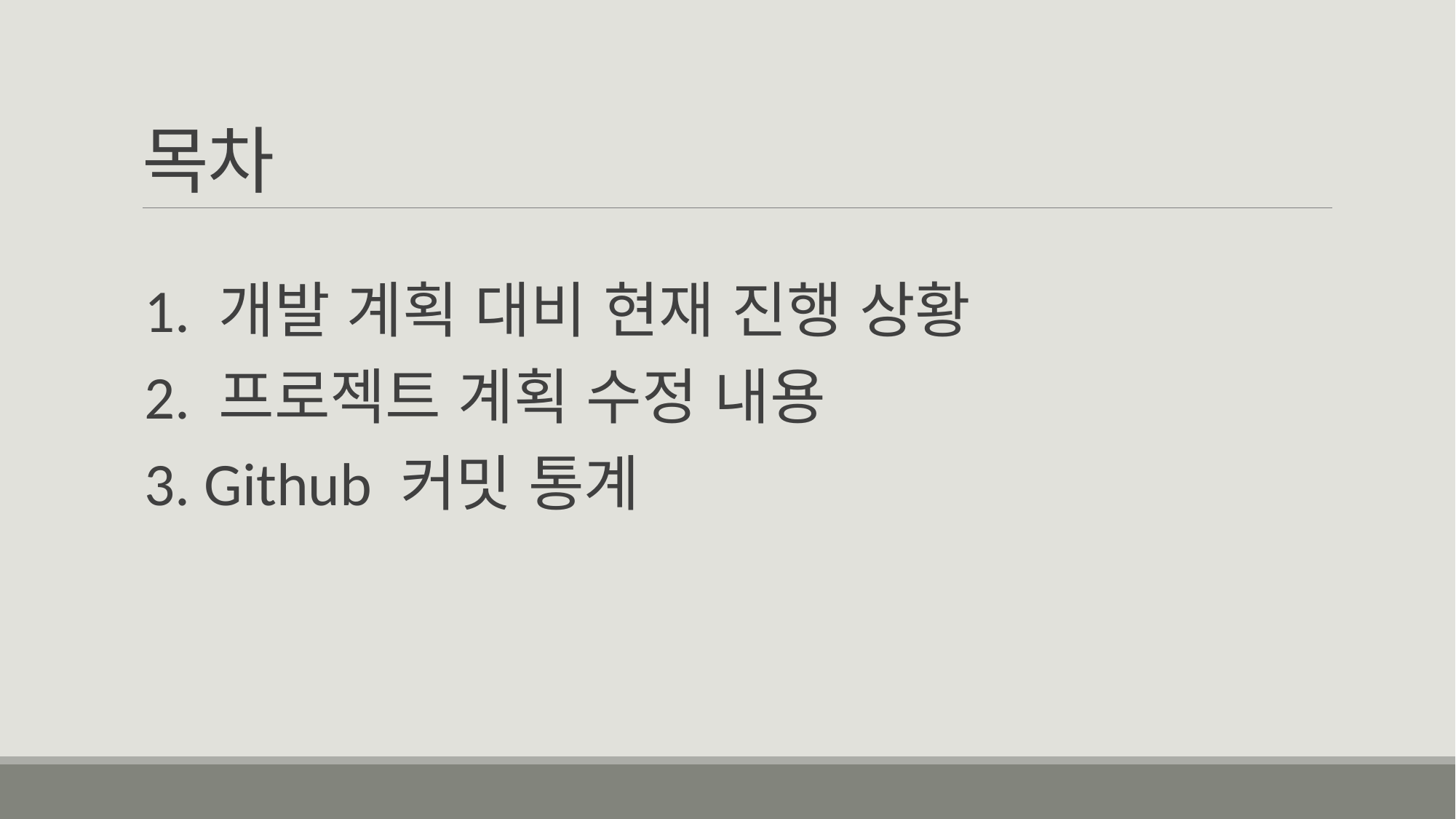

# 목차

1. 개발 계획 대비 현재 진행 상황
2. 프로젝트 계획 수정 내용
3. Github 커밋 통계